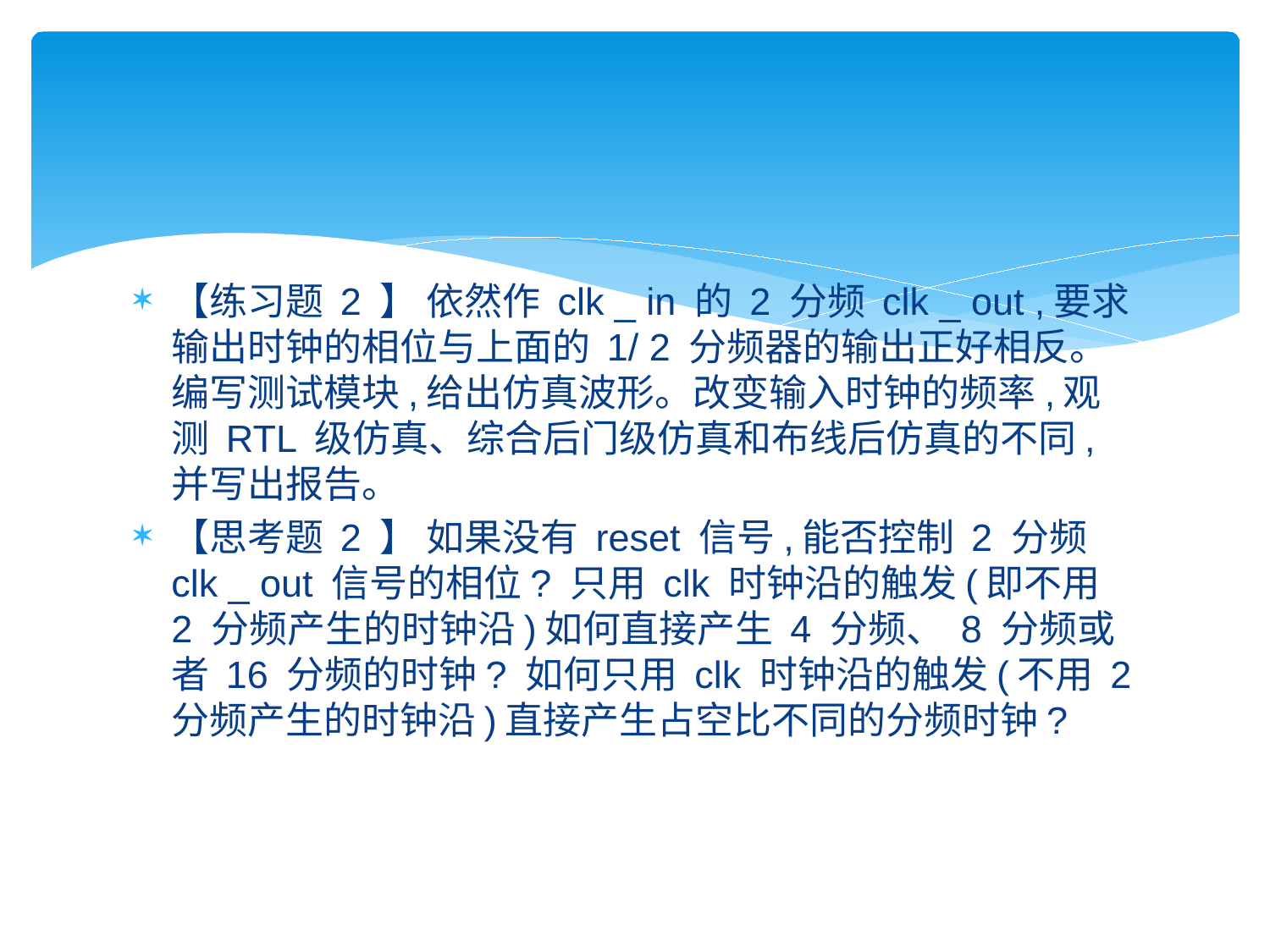

#
【练习题 2 】 依然作 clk _ in 的 2 分频 clk _ out ,要求输出时钟的相位与上面的 1/ 2 分频器的输出正好相反。编写测试模块,给出仿真波形。改变输入时钟的频率,观测 RTL 级仿真、综合后门级仿真和布线后仿真的不同,并写出报告。
【思考题 2 】 如果没有 reset 信号,能否控制 2 分频 clk _ out 信号的相位? 只用 clk 时钟沿的触发(即不用 2 分频产生的时钟沿)如何直接产生 4 分频、 8 分频或者 16 分频的时钟? 如何只用 clk 时钟沿的触发(不用 2 分频产生的时钟沿)直接产生占空比不同的分频时钟?